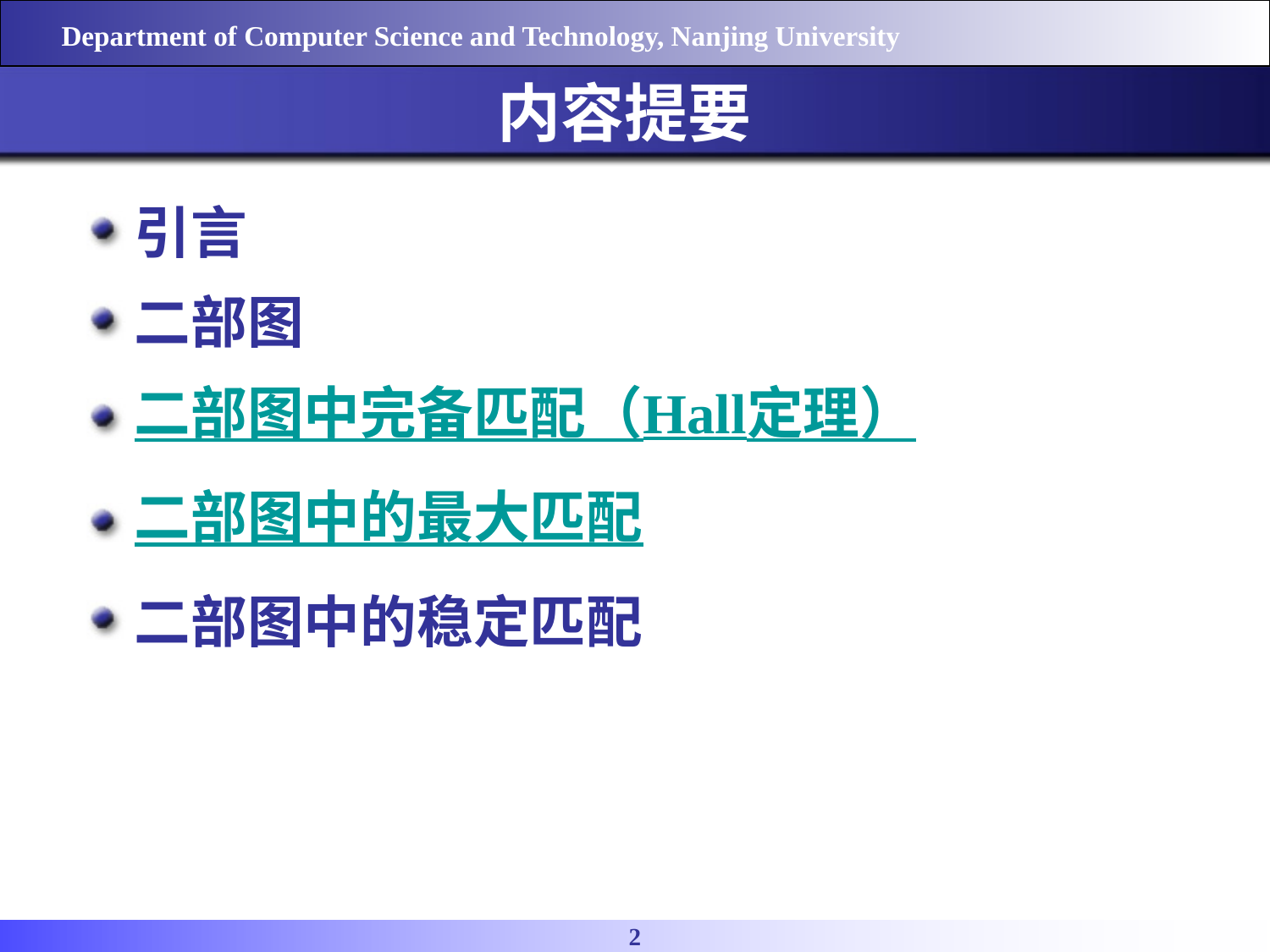

# 内容提要
引言
二部图
二部图中完备匹配（Hall定理）
二部图中的最大匹配
二部图中的稳定匹配